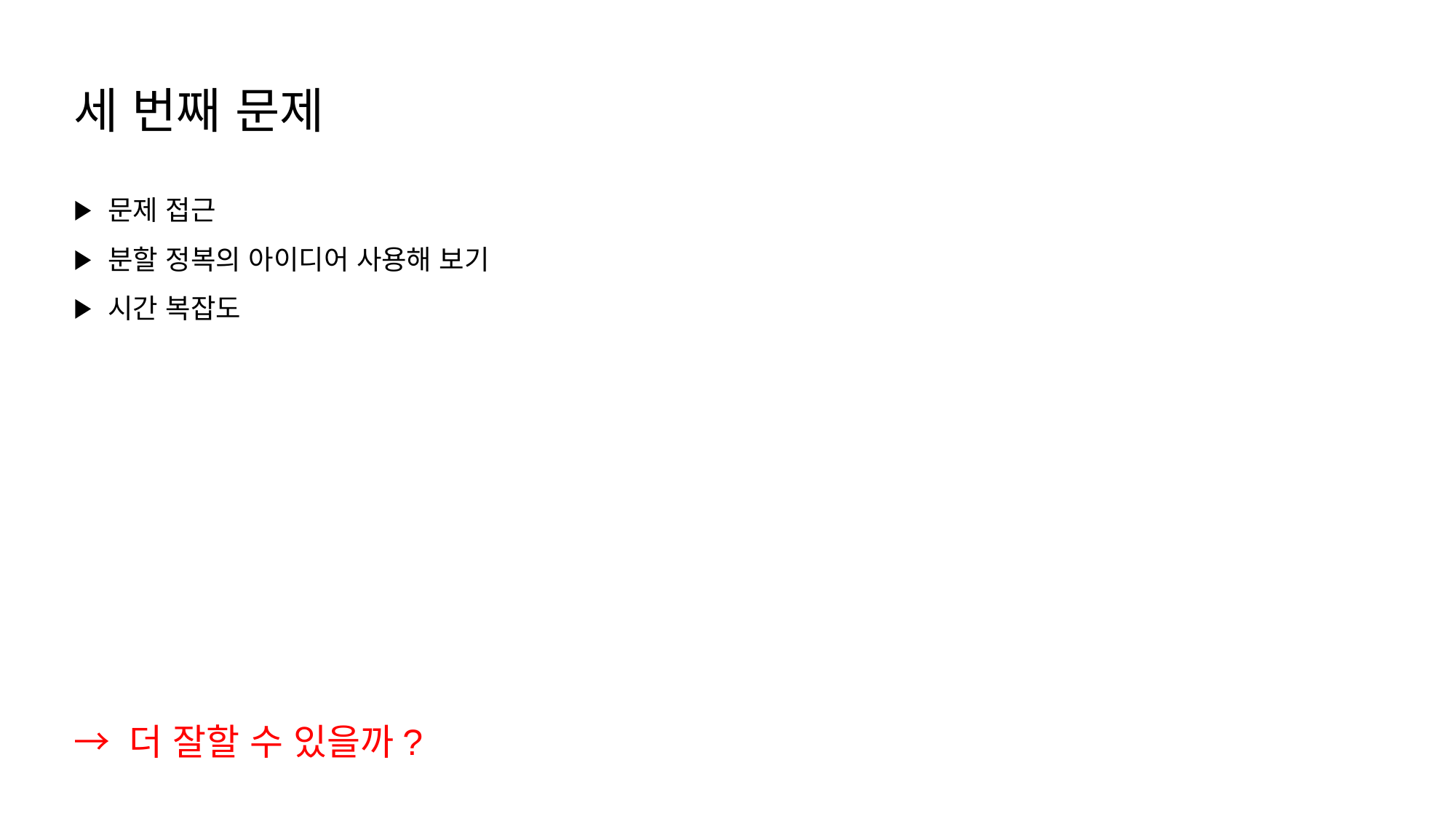

세 번째 문제
문제 접근
분할 정복의 아이디어 사용해 보기
시간 복잡도
→ 더 잘할 수 있을까?